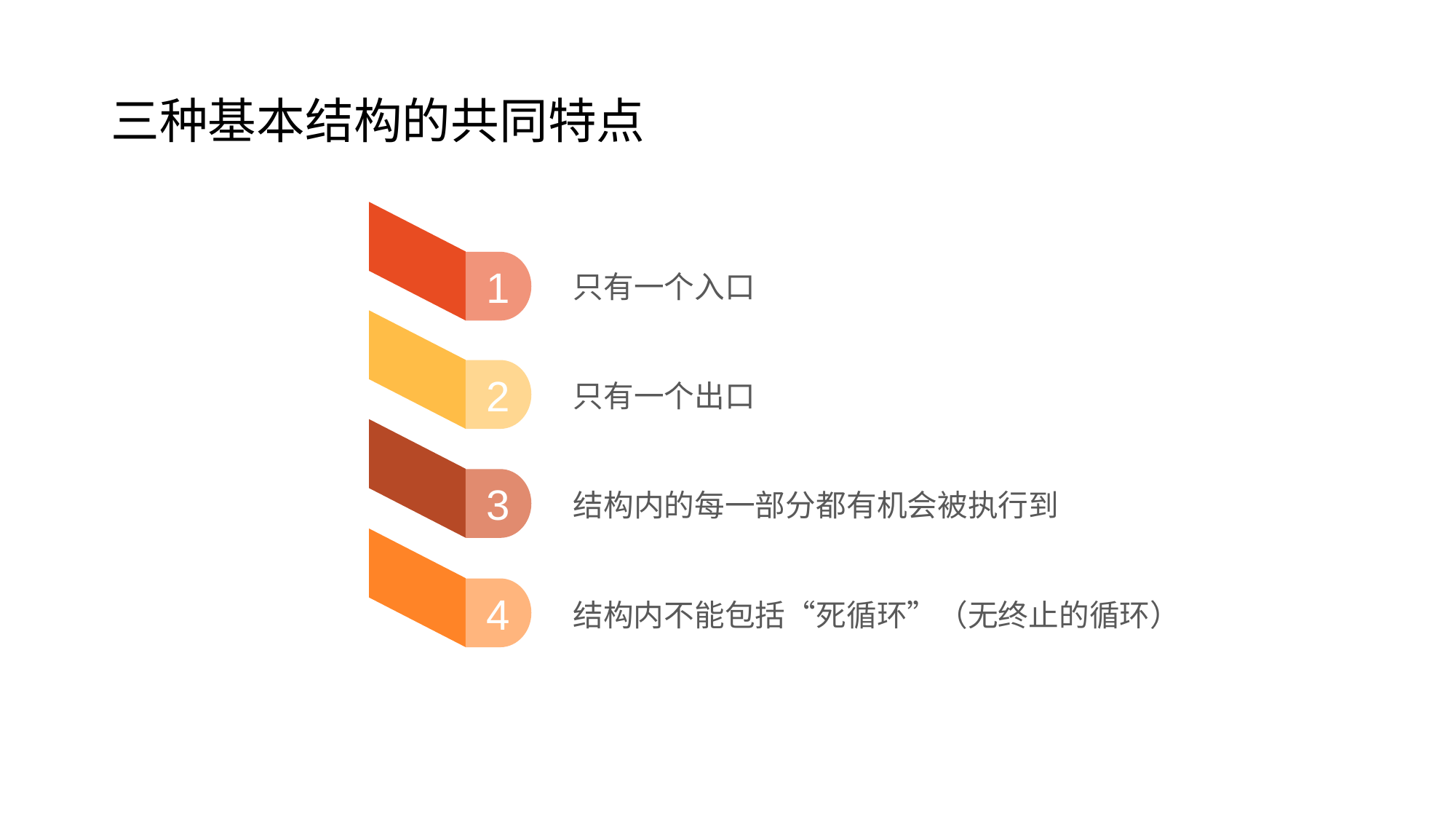

# 三种基本结构的共同特点

只有一个入口
1

只有一个出口
2

结构内的每一部分都有机会被执行到
3

结构内不能包括“死循环”（无终止的循环）
4